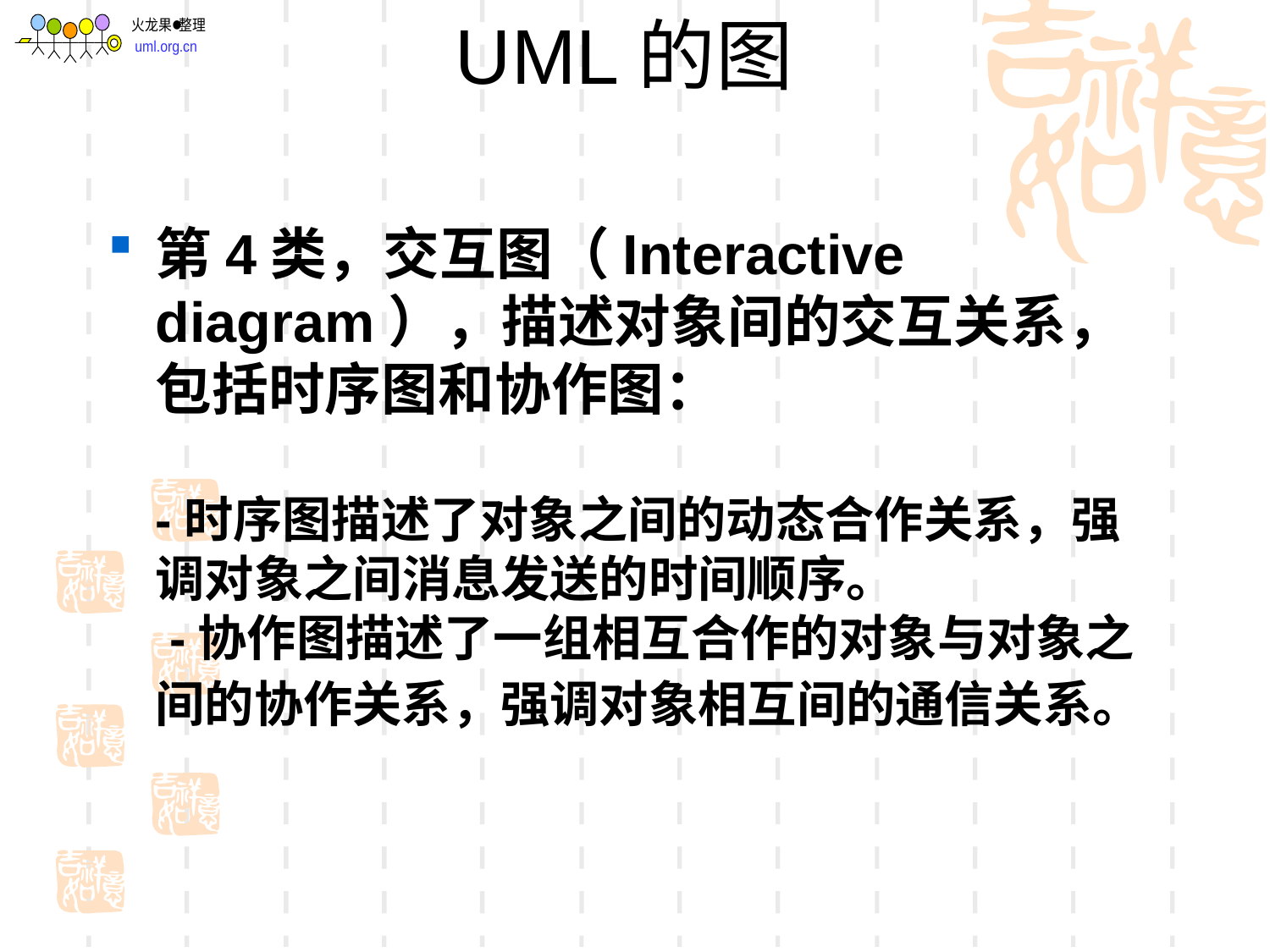

# UML的图
第4类，交互图（Interactive diagram），描述对象间的交互关系，包括时序图和协作图：
	-时序图描述了对象之间的动态合作关系，强调对象之间消息发送的时间顺序。
	 -协作图描述了一组相互合作的对象与对象之间的协作关系，强调对象相互间的通信关系。